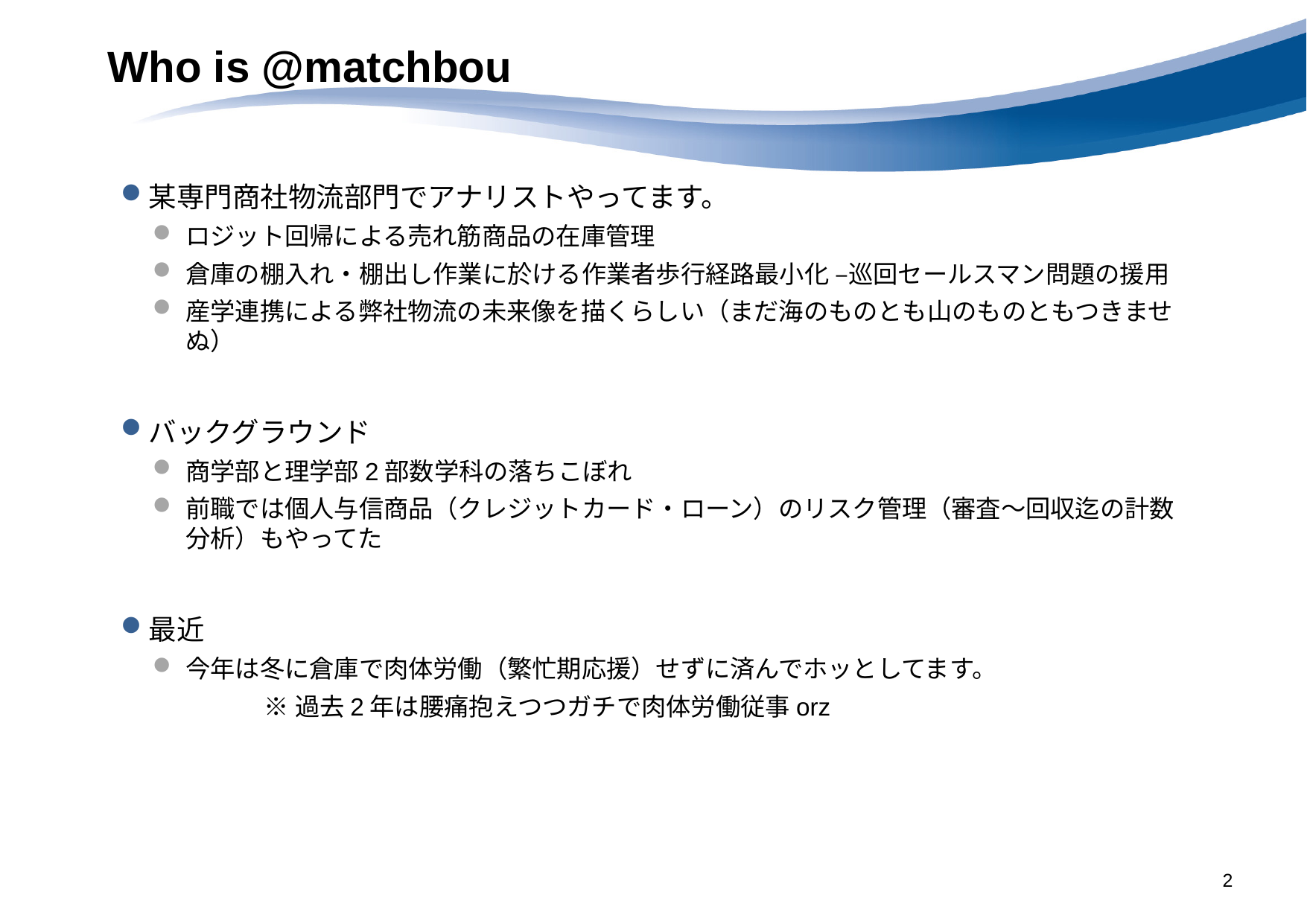

# Who is @matchbou
某専門商社物流部門でアナリストやってます。
ロジット回帰による売れ筋商品の在庫管理
倉庫の棚入れ・棚出し作業に於ける作業者歩行経路最小化 –巡回セールスマン問題の援用
産学連携による弊社物流の未来像を描くらしい（まだ海のものとも山のものともつきませぬ）

バックグラウンド
商学部と理学部2部数学科の落ちこぼれ
前職では個人与信商品（クレジットカード・ローン）のリスク管理（審査～回収迄の計数分析）もやってた

最近
今年は冬に倉庫で肉体労働（繁忙期応援）せずに済んでホッとしてます。
	※過去2年は腰痛抱えつつガチで肉体労働従事orz

2